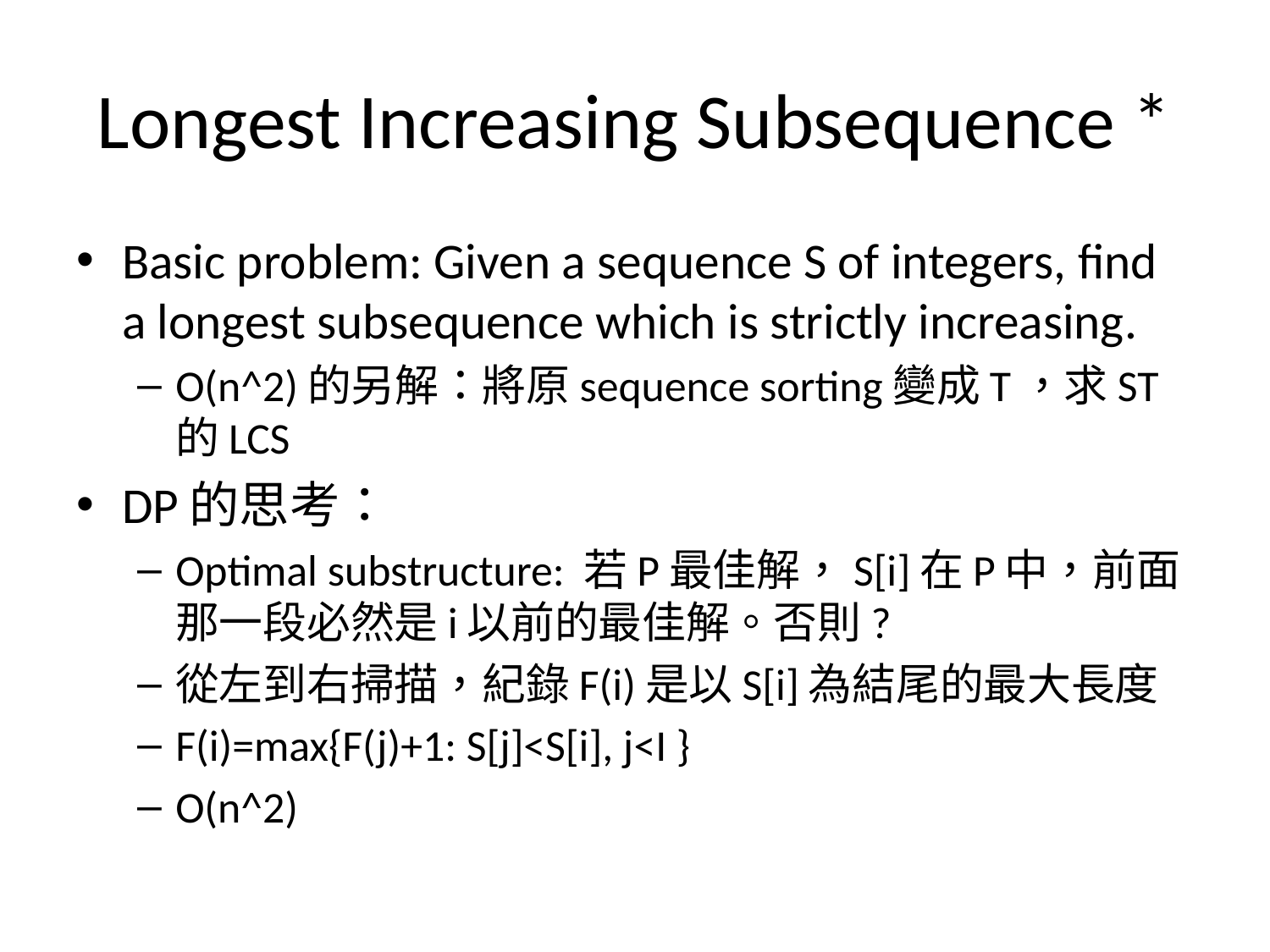

# Longest Increasing Subsequence *
Basic problem: Given a sequence S of integers, find a longest subsequence which is strictly increasing.
O(n^2)的另解：將原sequence sorting變成T，求ST的LCS
DP的思考：
Optimal substructure: 若P最佳解，S[i]在P中，前面那一段必然是i以前的最佳解。否則?
從左到右掃描，紀錄F(i)是以S[i]為結尾的最大長度
F(i)=max{F(j)+1: S[j]<S[i], j<I }
O(n^2)